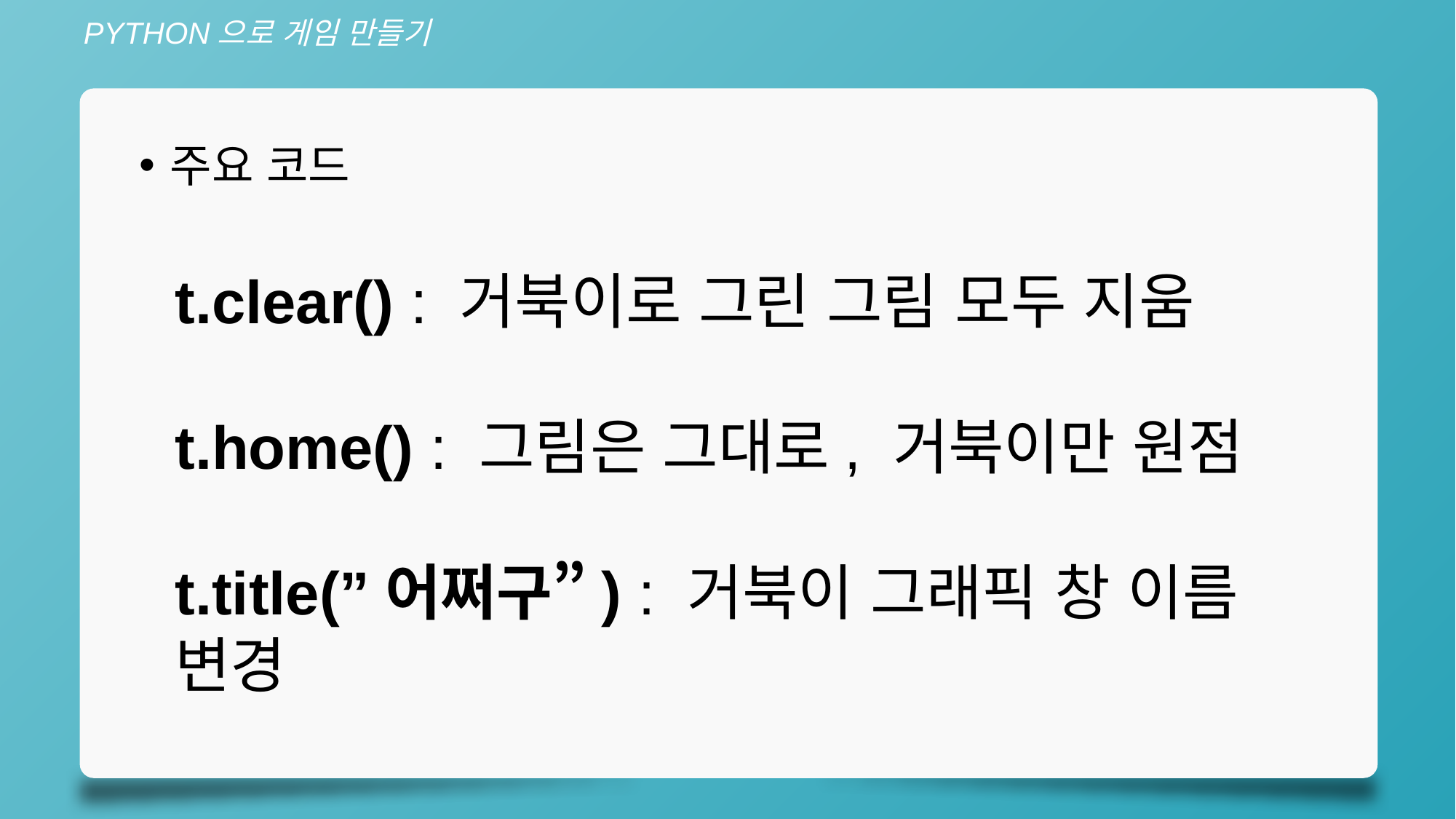

PYTHON으로 게임 만들기

주요 코드
t.clear() : 거북이로 그린 그림 모두 지움

t.home() : 그림은 그대로, 거북이만 원점

t.title(”어쩌구”) : 거북이 그래픽 창 이름 변경